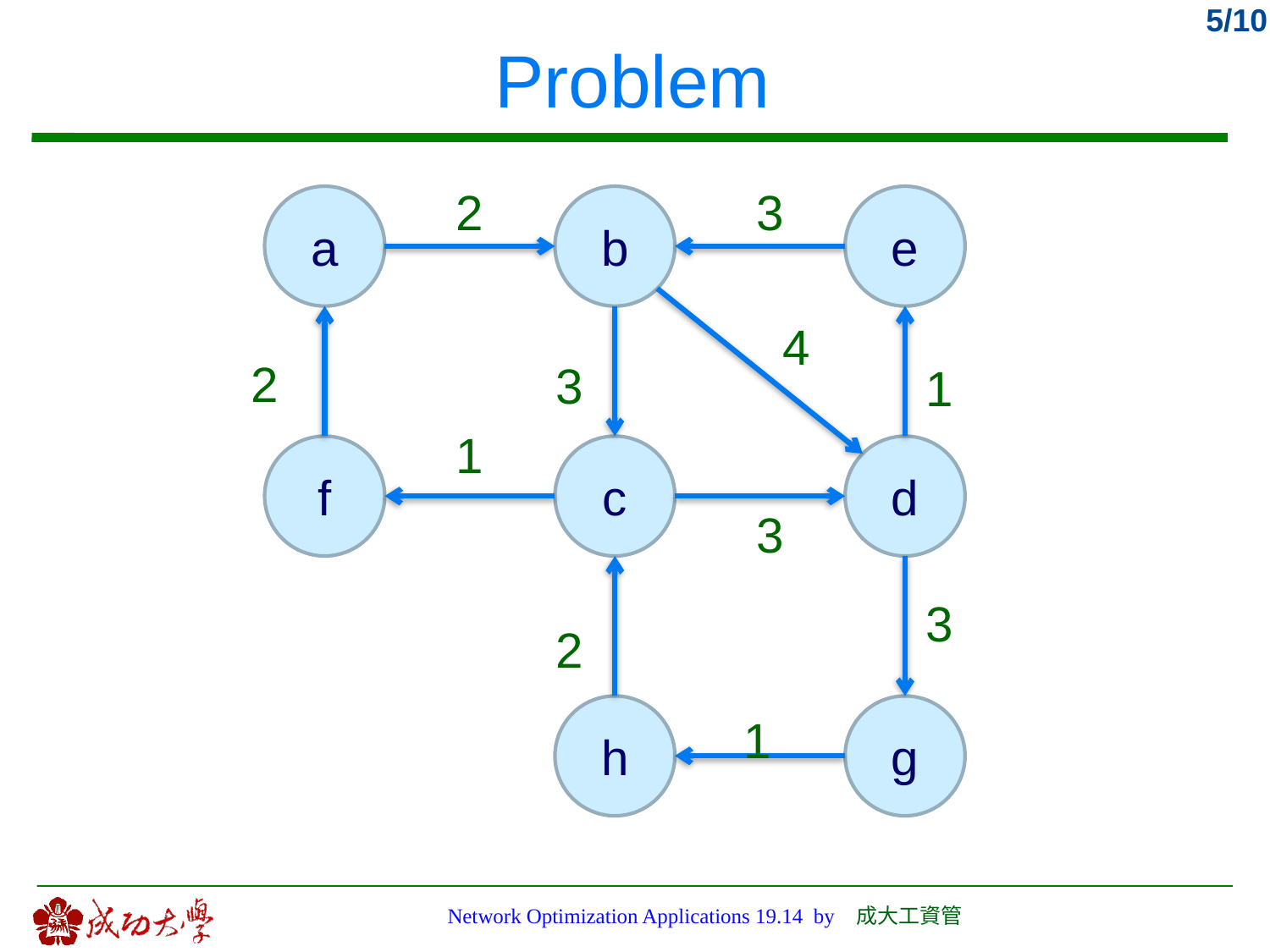

# Problem
2
3
a
b
e
4
2
3
1
1
f
c
d
3
3
2
1
h
g
Network Optimization Applications 19.14  by   成大工資管